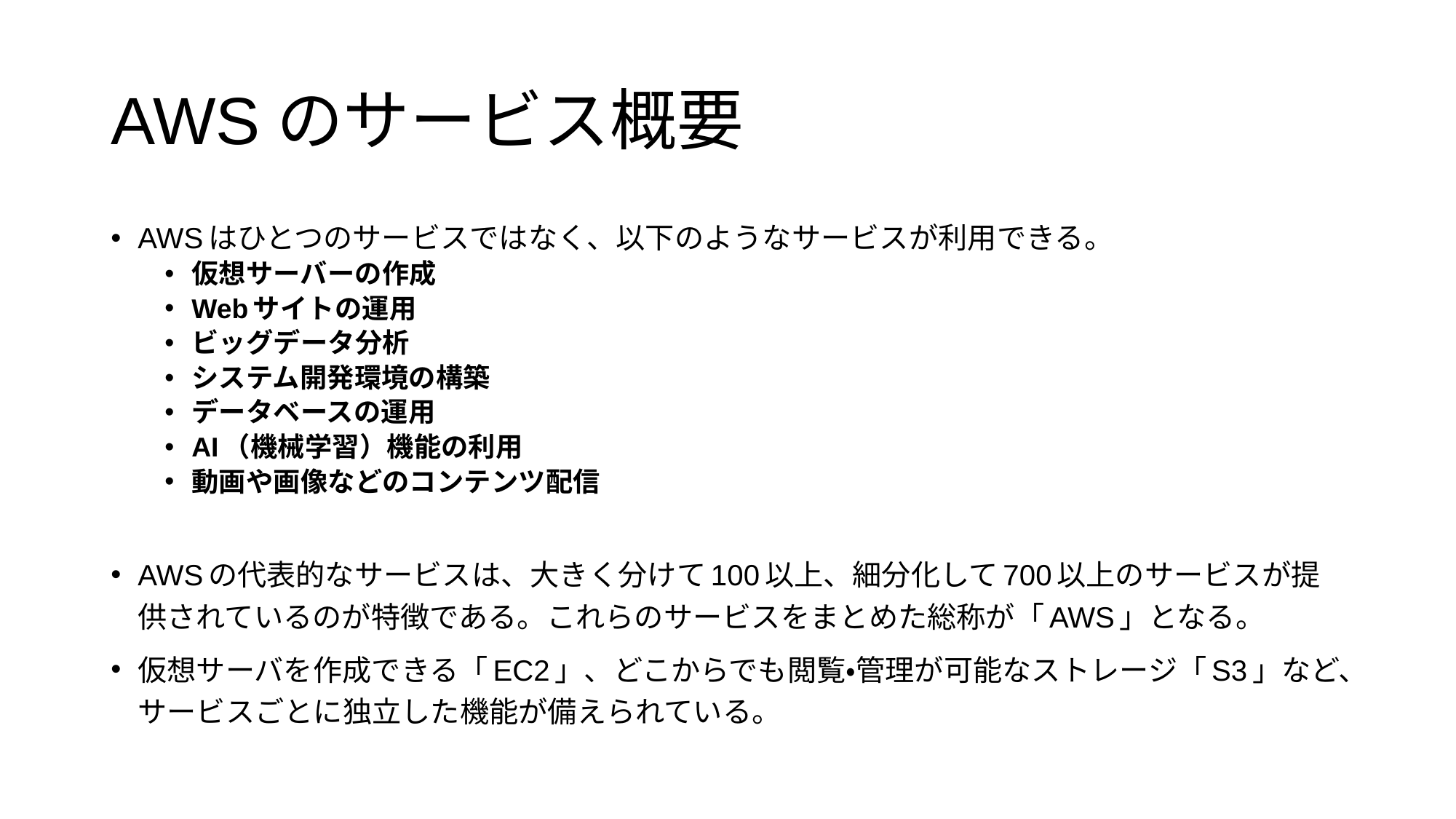

# AWSのサービス概要
AWSはひとつのサービスではなく、以下のようなサービスが利用できる。
仮想サーバーの作成
Webサイトの運用
ビッグデータ分析
システム開発環境の構築
データベースの運用
AI（機械学習）機能の利用
動画や画像などのコンテンツ配信

AWSの代表的なサービスは、大きく分けて100以上、細分化して700以上のサービスが提供されているのが特徴である。これらのサービスをまとめた総称が「AWS」となる。
仮想サーバを作成できる「EC2」、どこからでも閲覧・管理が可能なストレージ「S3」など、サービスごとに独立した機能が備えられている。